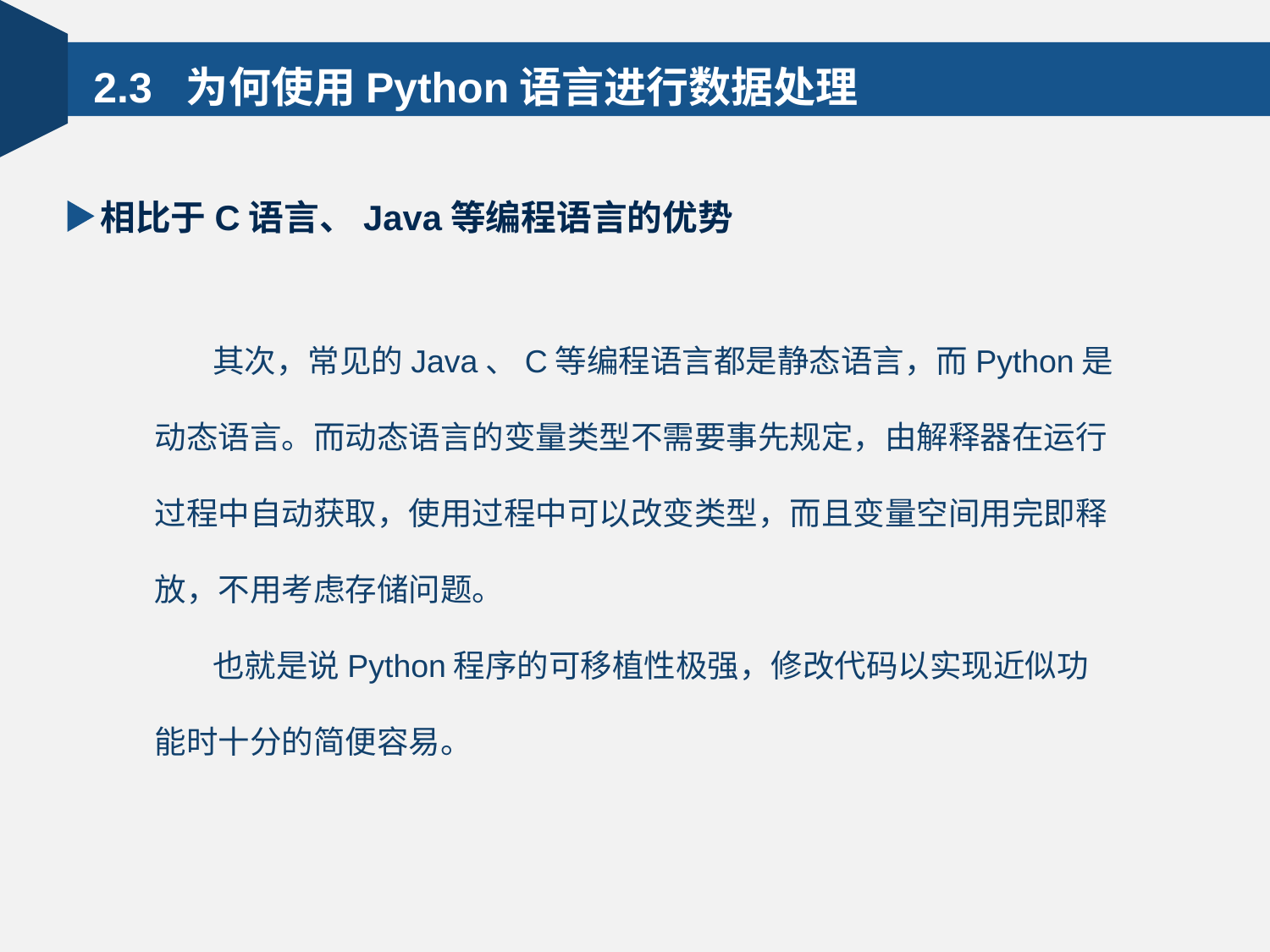

2.3  为何使用Python语言进行数据处理

相比于C语言、Java等编程语言的优势

       其次，常见的Java、C等编程语言都是静态语言，而Python是动态语言。而动态语言的变量类型不需要事先规定，由解释器在运行过程中自动获取，使用过程中可以改变类型，而且变量空间用完即释放，不用考虑存储问题。
       也就是说Python程序的可移植性极强，修改代码以实现近似功能时十分的简便容易。